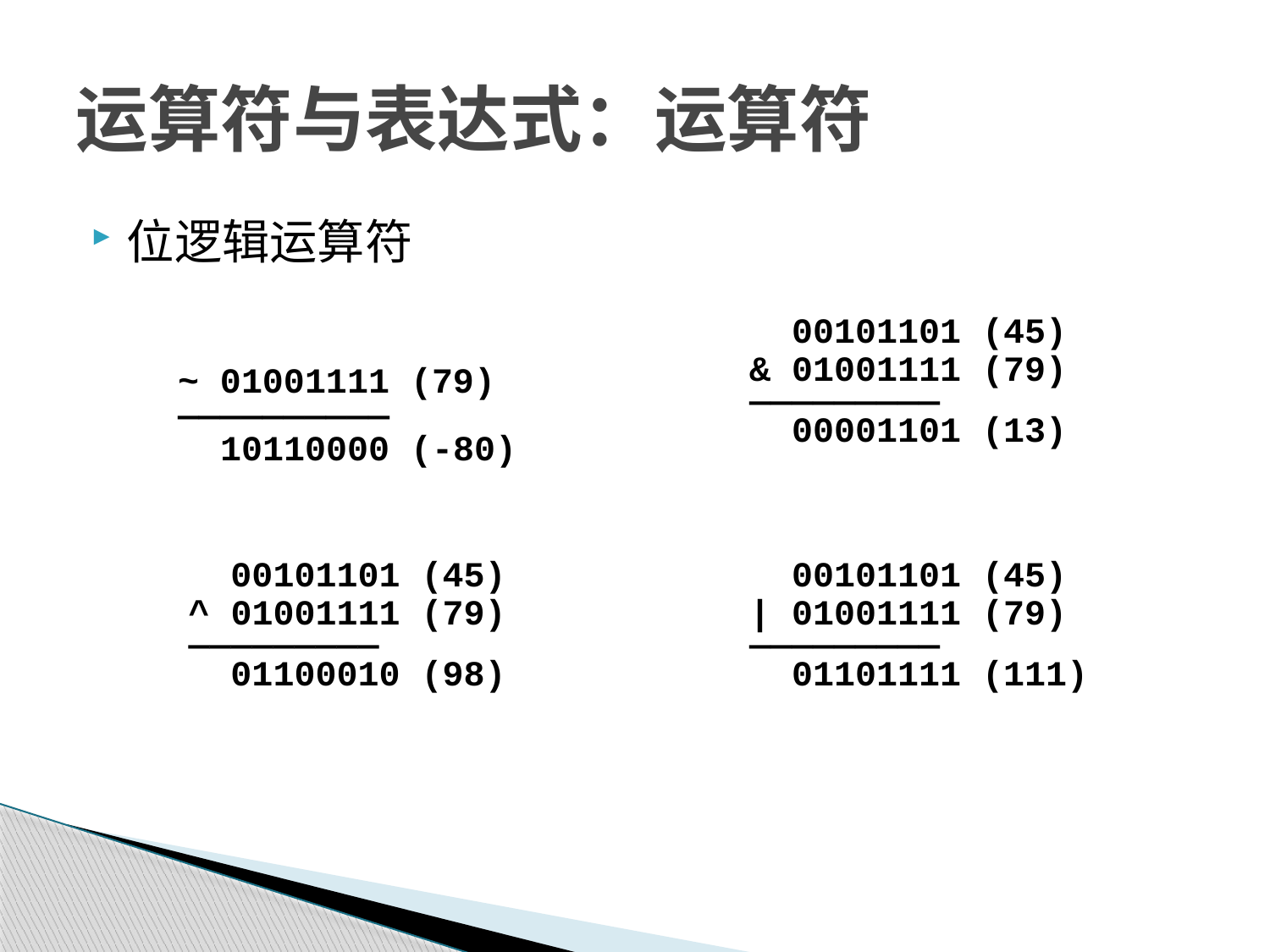

# 运算符与表达式：运算符
位逻辑运算符

  00101101 (45)
& 01001111 (79)
—————————
  00001101 (13)
~ 01001111 (79)
——————————
  10110000 (-80)
  00101101 (45)
^ 01001111 (79)
—————————
  01100010 (98)
  00101101 (45)
| 01001111 (79)
—————————
  01101111 (111)